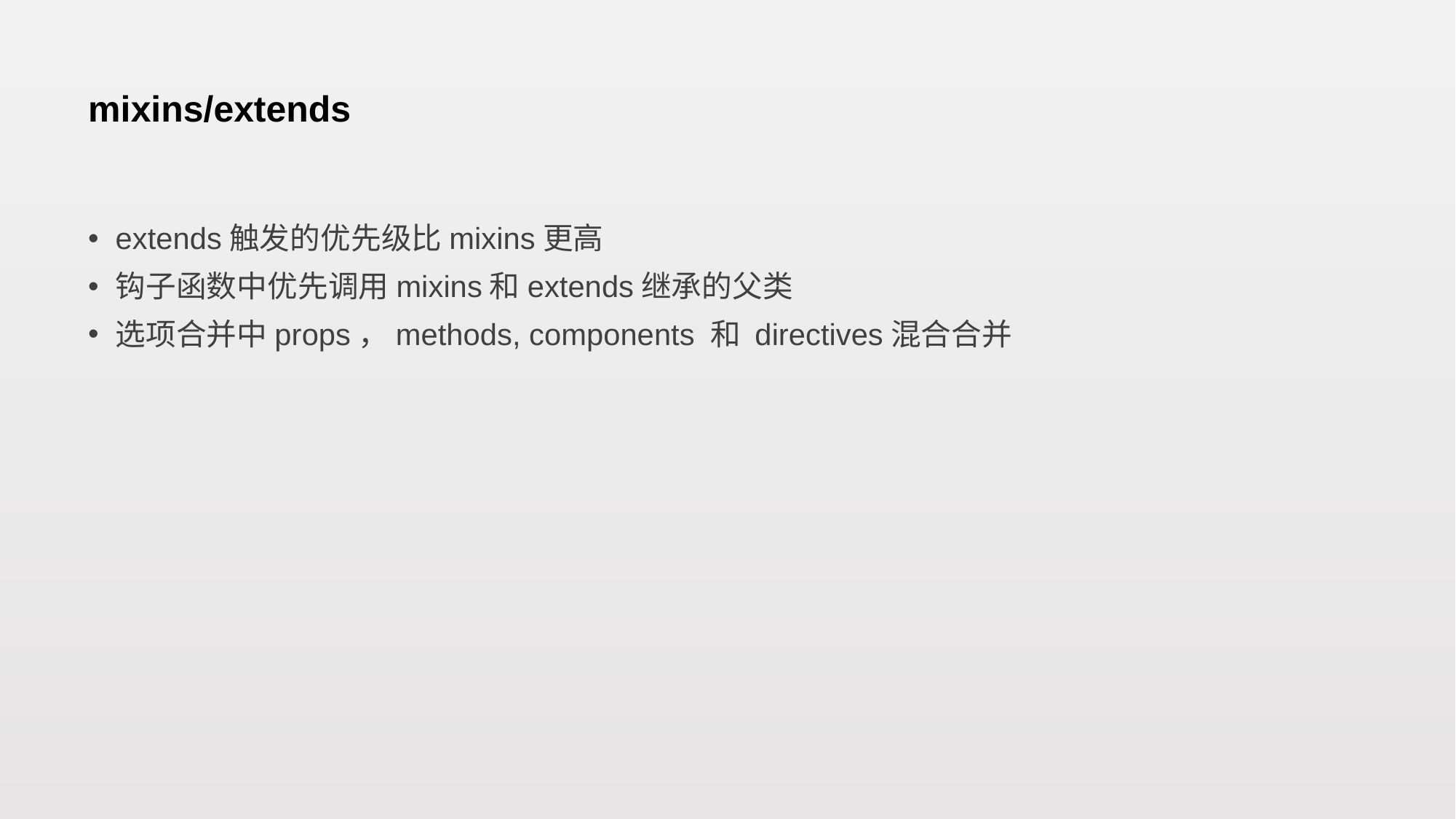

# mixins/extends
extends触发的优先级比mixins更高
钩子函数中优先调用mixins和extends继承的父类
选项合并中props，methods, components 和 directives混合合并